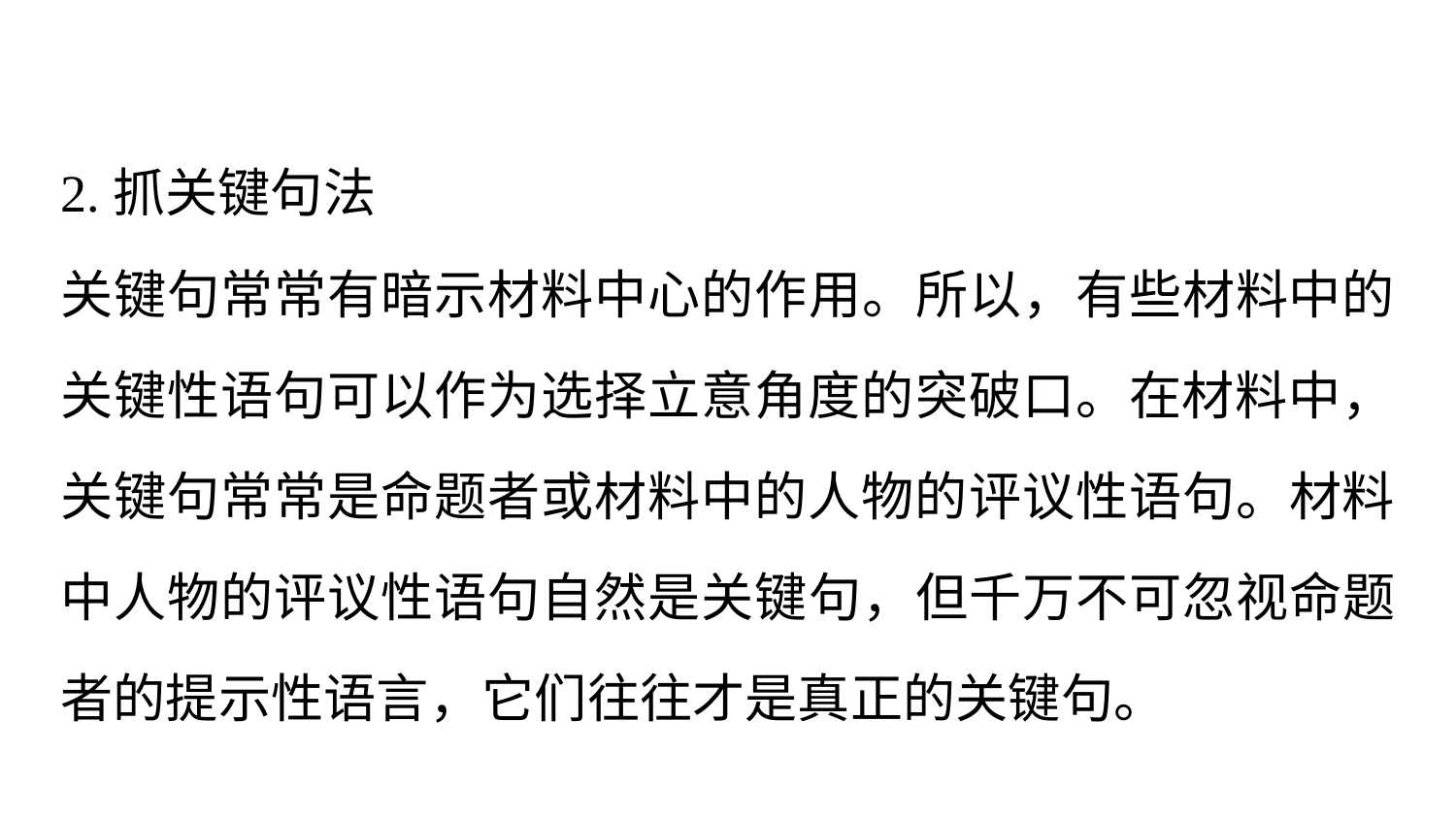

2.抓关键句法
关键句常常有暗示材料中心的作用。所以，有些材料中的关键性语句可以作为选择立意角度的突破口。在材料中，关键句常常是命题者或材料中的人物的评议性语句。材料中人物的评议性语句自然是关键句，但千万不可忽视命题者的提示性语言，它们往往才是真正的关键句。